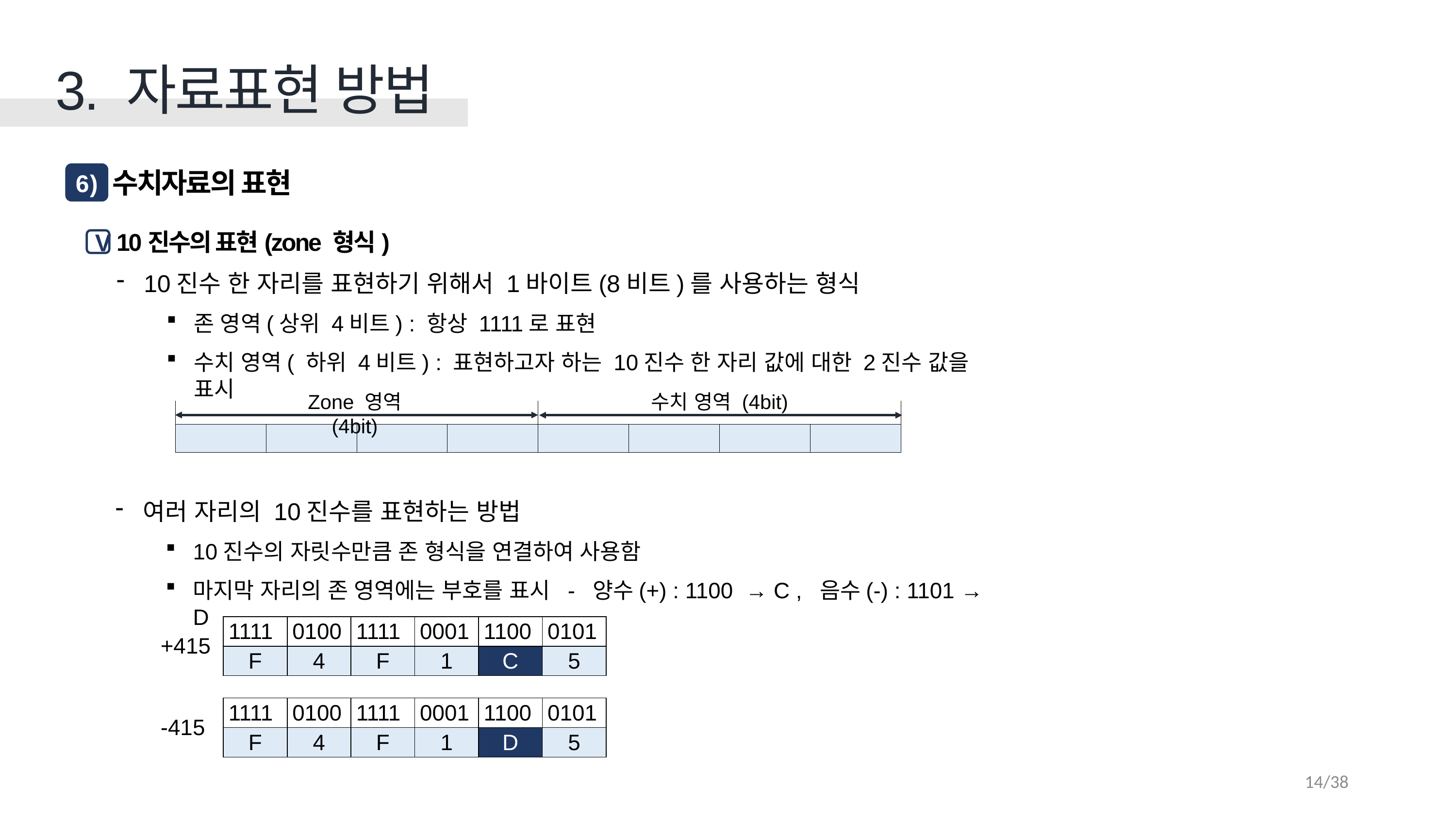

3. 자료표현 방법

수치자료의 표현
6 )
10진수의 표현(zone 형식)

10진수 한 자리를 표현하기 위해서 1바이트(8비트)를 사용하는 형식

존 영역(상위 4비트) : 항상 1111로 표현

수치 영역( 하위 4비트) : 표현하고자 하는 10진수 한 자리 값에 대한 2진수 값을 표시
V
Zone 영역 (4bit)
수치 영역 (4bit)
|  |  |  |  |  |  |  |  |
| --- | --- | --- | --- | --- | --- | --- | --- |
|  |  |  |  |  |  |  |  |
여러 자리의 10진수를 표현하는 방법

10진수의 자릿수만큼 존 형식을 연결하여 사용함

마지막 자리의 존 영역에는 부호를 표시  -  양수(+) : 1100  → C ,  음수(-) : 1101 → D
| +415 | 1111 | 0100 | 1111 | 0001 | 1100 | 0101 |
| --- | --- | --- | --- | --- | --- | --- |
|  | F | 4 | F | 1 | C | 5 |
| -415 | 1111 | 0100 | 1111 | 0001 | 1100 | 0101 |
| --- | --- | --- | --- | --- | --- | --- |
|  | F | 4 | F | 1 | D | 5 |
14/38